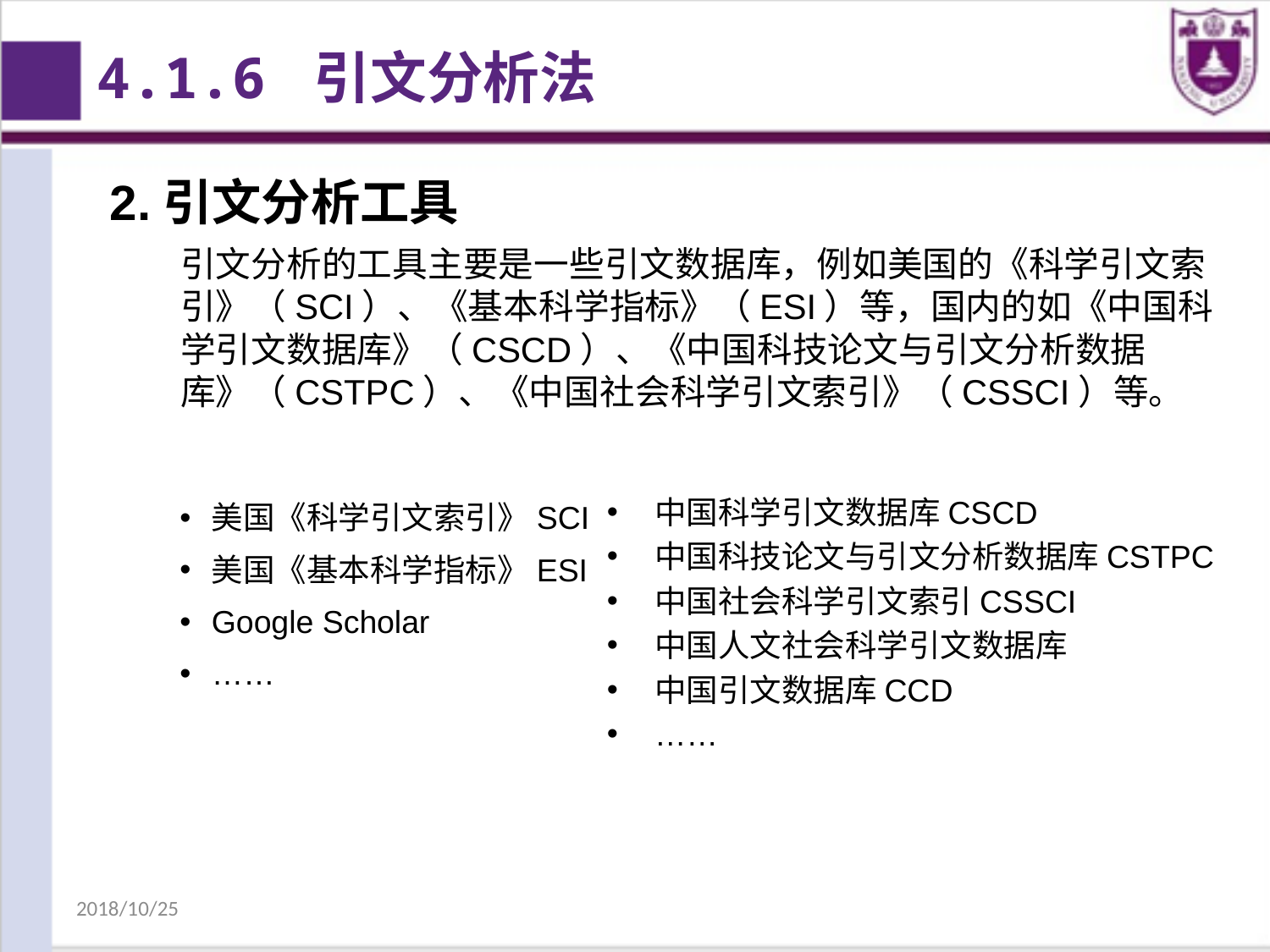

4.1.6 引文分析法
2.引文分析工具
引文分析的工具主要是一些引文数据库，例如美国的《科学引文索引》（SCI）、《基本科学指标》（ESI）等，国内的如《中国科学引文数据库》（CSCD）、《中国科技论文与引文分析数据库》（CSTPC）、《中国社会科学引文索引》（CSSCI）等。
中国科学引文数据库CSCD
中国科技论文与引文分析数据库CSTPC
中国社会科学引文索引CSSCI
中国人文社会科学引文数据库
中国引文数据库CCD
……
美国《科学引文索引》SCI
美国《基本科学指标》ESI
Google Scholar
……
2018/10/25